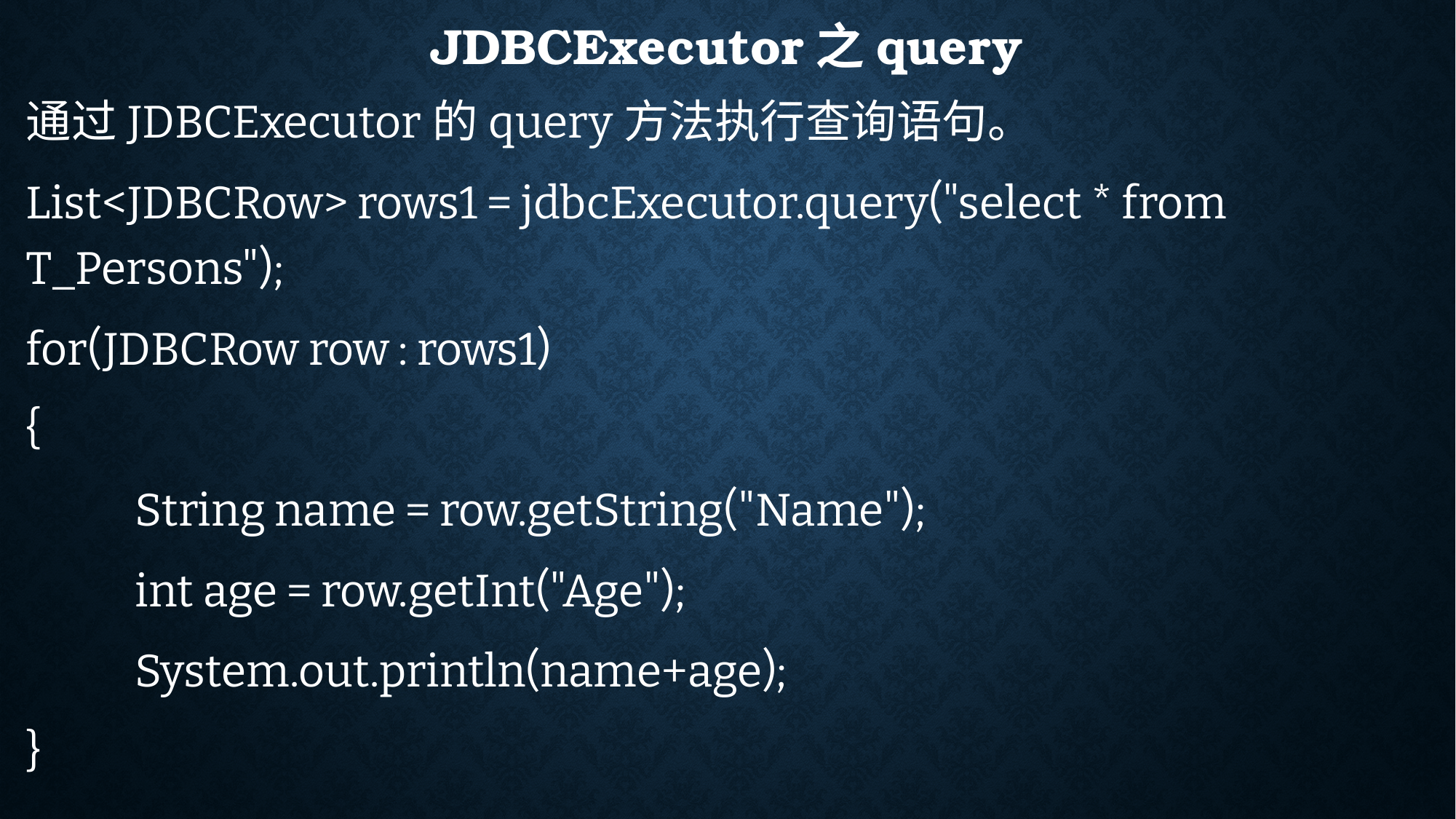

# JDBCExecutor之query
通过JDBCExecutor的query方法执行查询语句。
List<JDBCRow> rows1 = jdbcExecutor.query("select * from T_Persons");
for(JDBCRow row : rows1)
{
	String name = row.getString("Name");
	int age = row.getInt("Age");
	System.out.println(name+age);
}